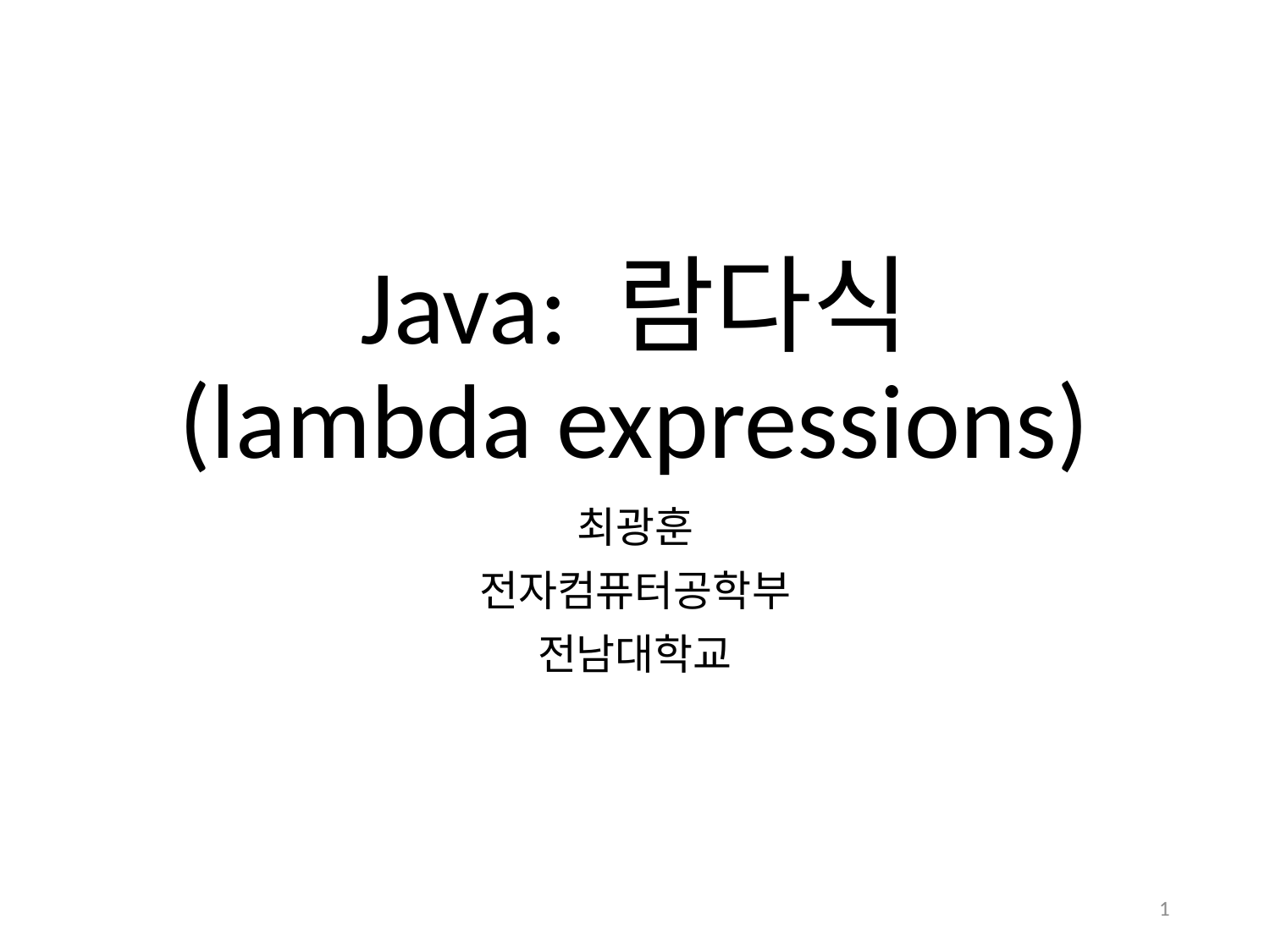

# Java: 람다식 (lambda expressions)
최광훈
전자컴퓨터공학부
전남대학교
1